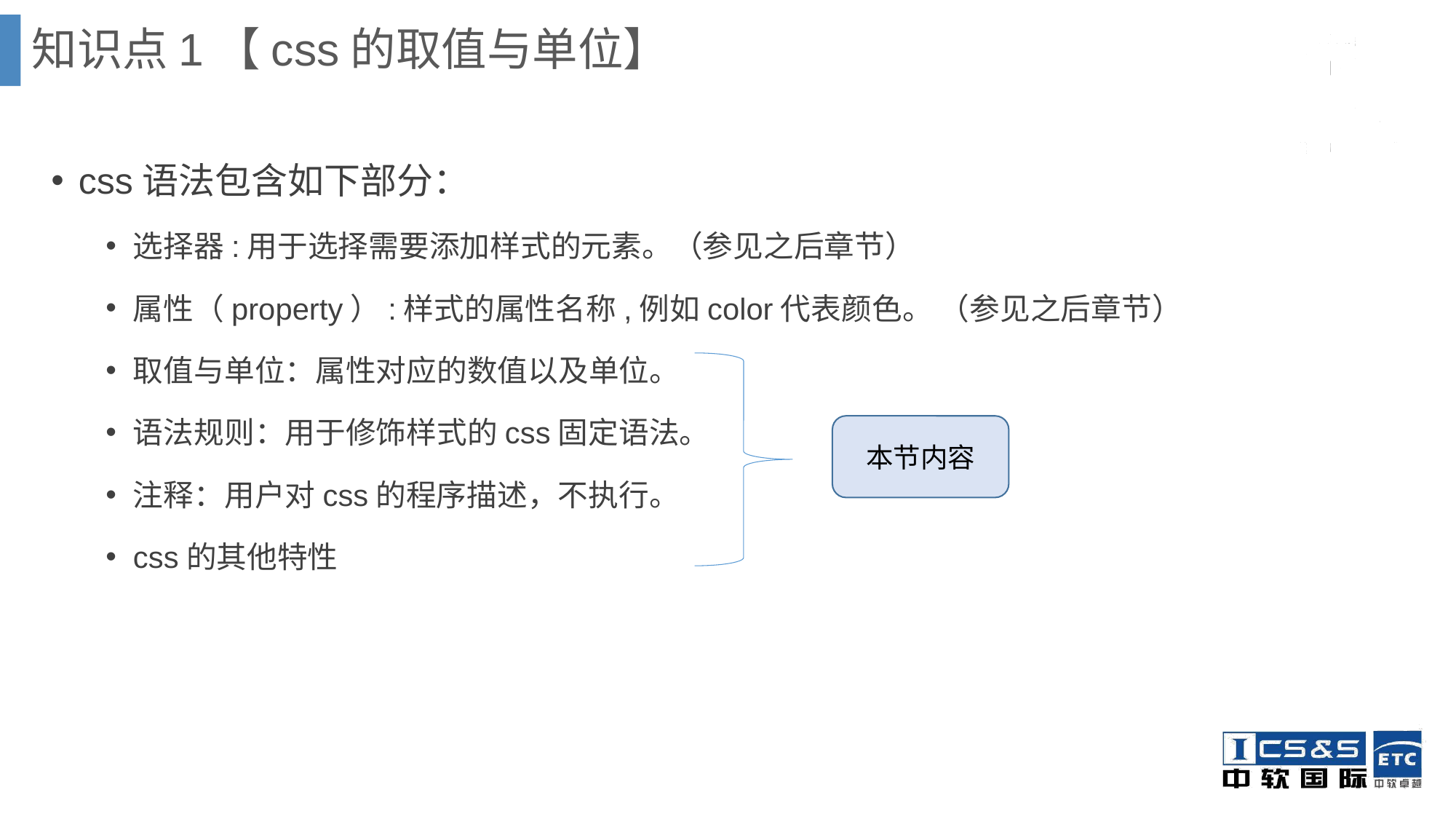

知识点1【css的取值与单位】
css语法包含如下部分：
选择器:用于选择需要添加样式的元素。（参见之后章节）
属性（property）:样式的属性名称,例如color代表颜色。 （参见之后章节）
取值与单位：属性对应的数值以及单位。
语法规则：用于修饰样式的css固定语法。
注释：用户对css的程序描述，不执行。
css的其他特性

本节内容